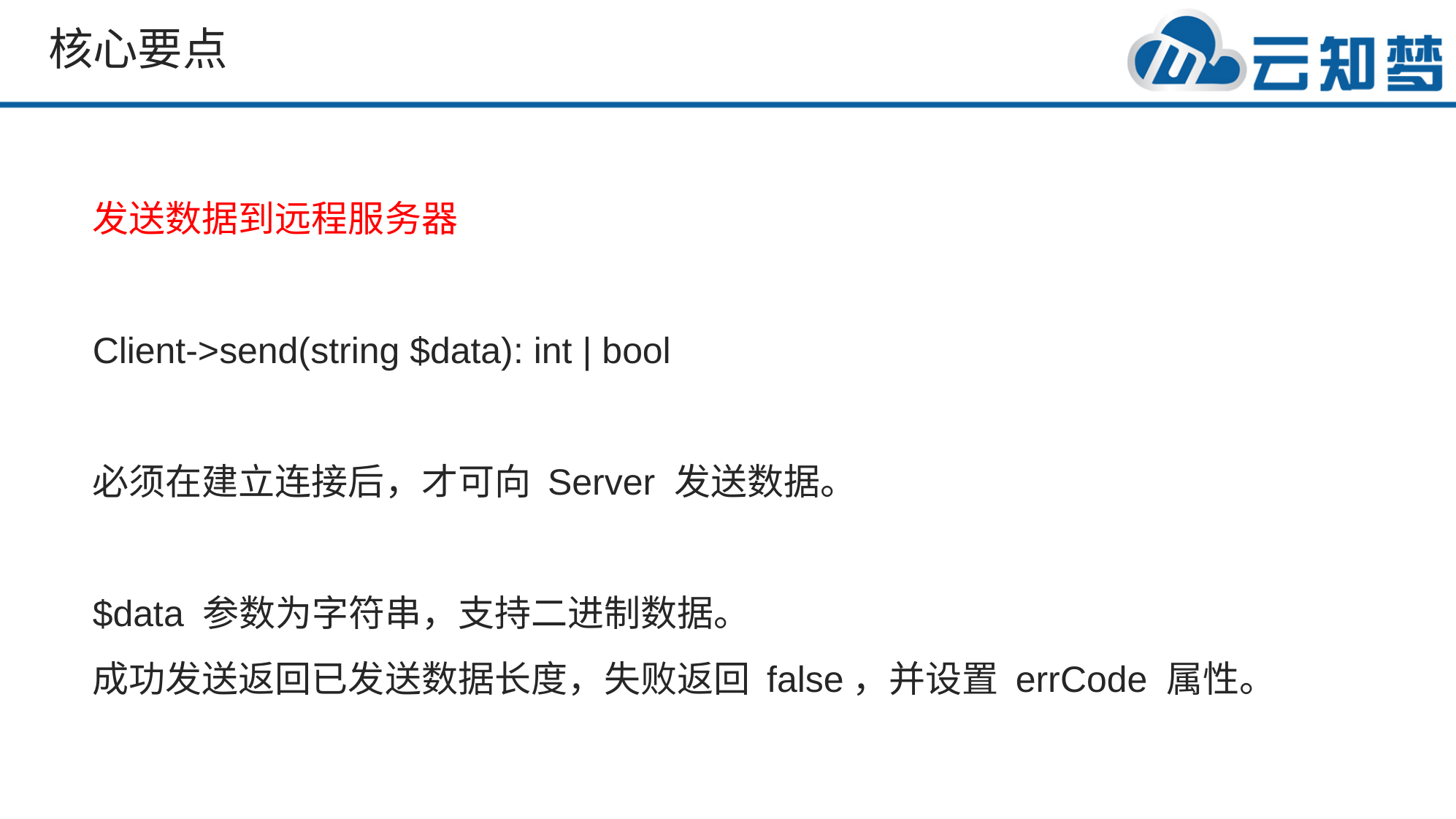

核心要点
发送数据到远程服务器

Client->send(string $data): int | bool

必须在建立连接后，才可向 Server 发送数据。

$data 参数为字符串，支持二进制数据。
成功发送返回已发送数据长度，失败返回 false，并设置 errCode 属性。